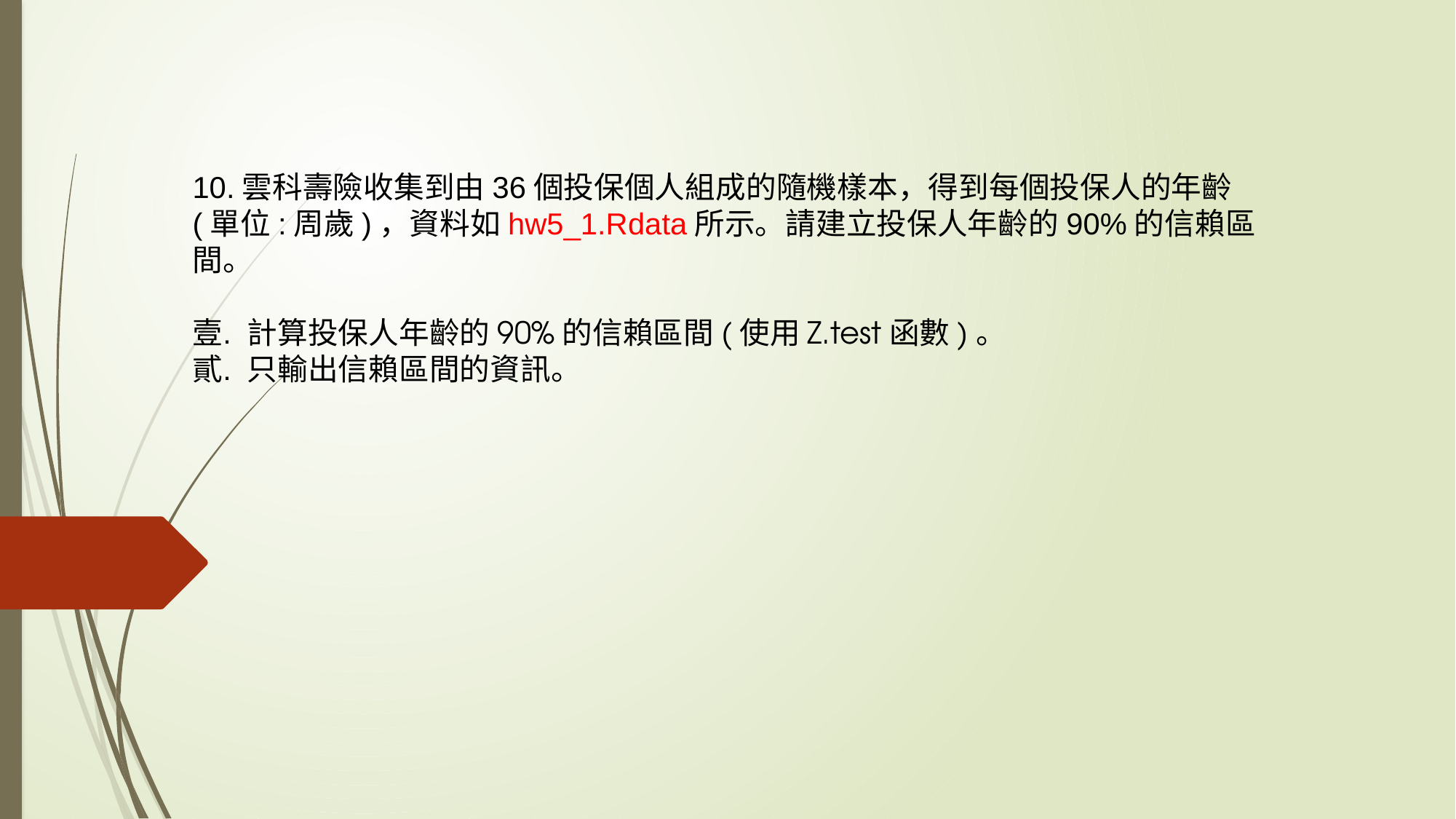

#
10.雲科壽險收集到由36個投保個人組成的隨機樣本，得到每個投保人的年齡(單位:周歲)，資料如hw5_1.Rdata所示。請建立投保人年齡的90%的信賴區間。

計算投保人年齡的90%的信賴區間(使用Z.test函數)。
只輸出信賴區間的資訊。